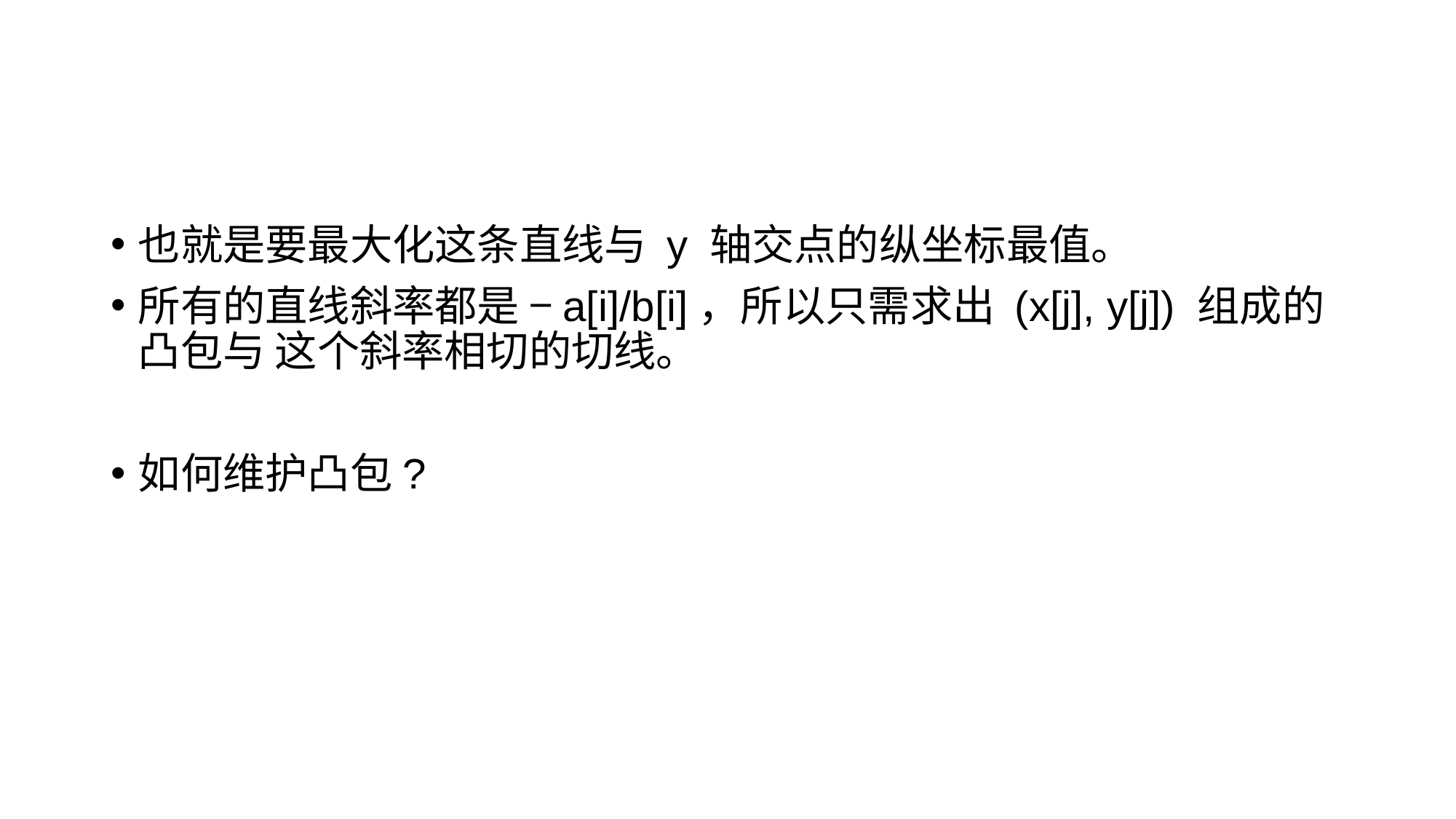

#
也就是要最大化这条直线与 y 轴交点的纵坐标最值。
所有的直线斜率都是 −a[i]/b[i]，所以只需求出 (x[j], y[j]) 组成的凸包与 这个斜率相切的切线。

如何维护凸包?